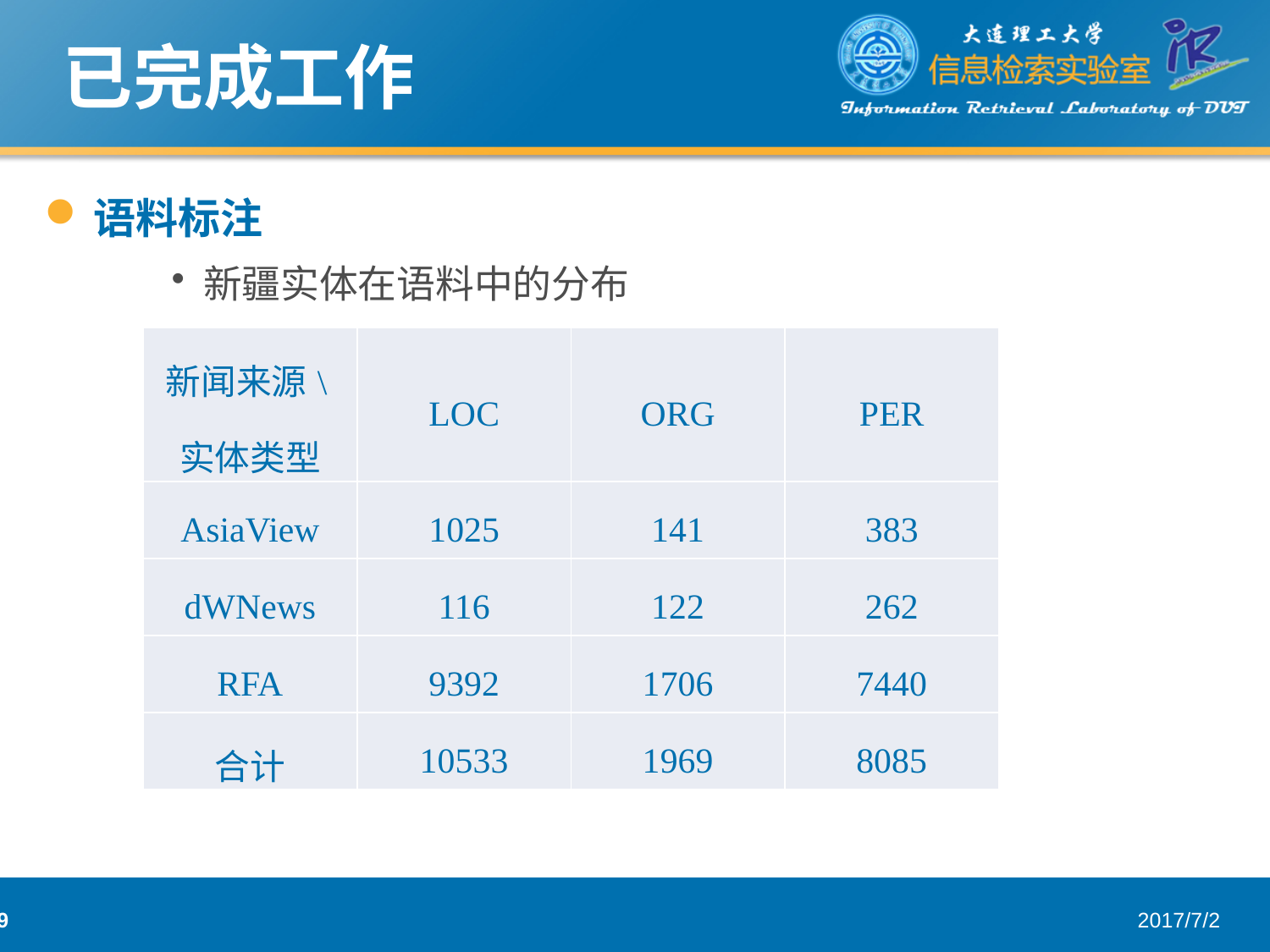

# 已完成工作
语料标注
新疆实体在语料中的分布

| 新闻来源\实体类型 | LOC | ORG | PER |
| --- | --- | --- | --- |
| AsiaView | 1025 | 141 | 383 |
| dWNews | 116 | 122 | 262 |
| RFA | 9392 | 1706 | 7440 |
| 合计 | 10533 | 1969 | 8085 |